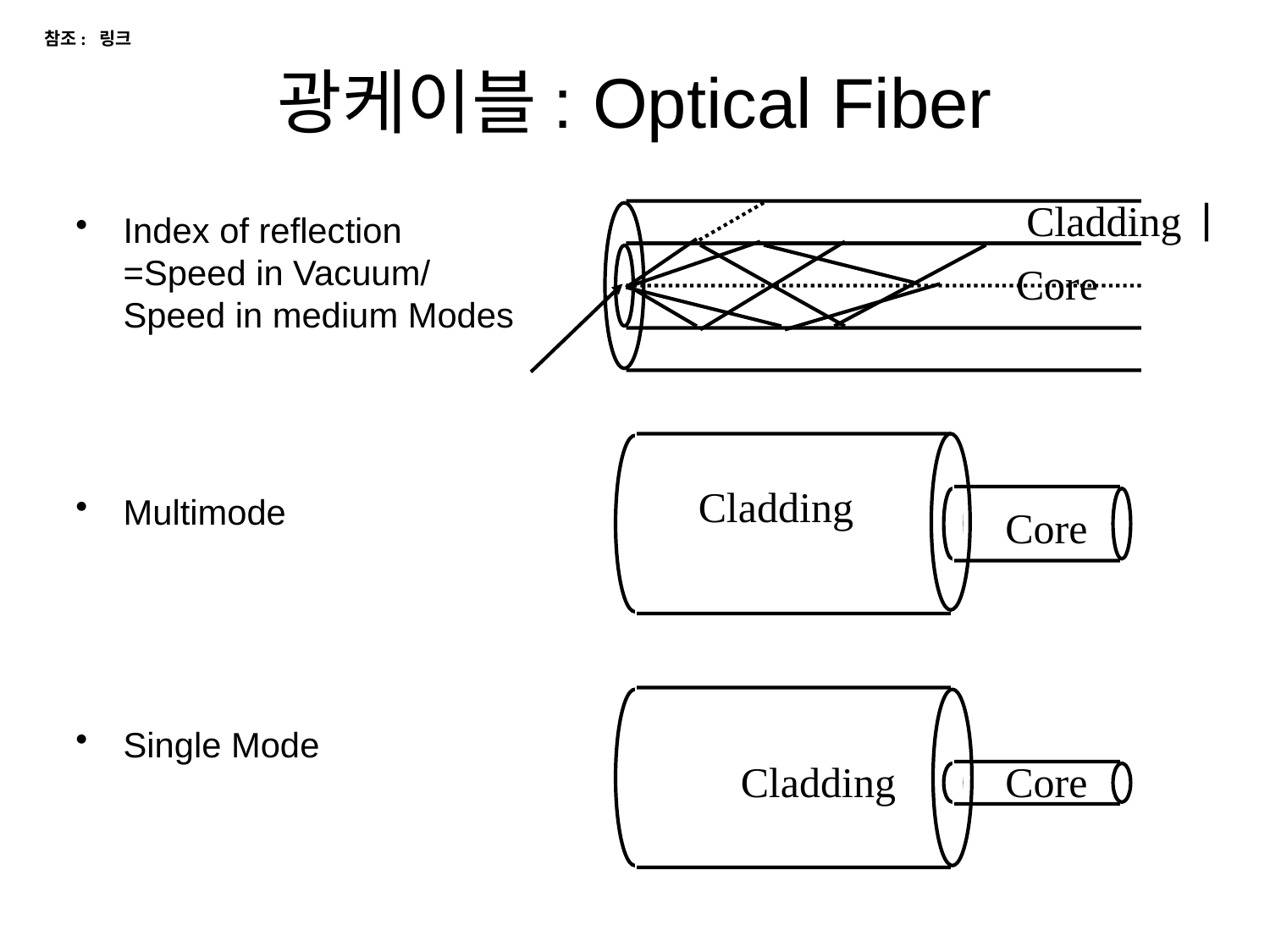

참조:  링크
# 광케이블: Optical Fiber
Cladding

Index of reflection
=Speed in Vacuum/
Speed in medium Modes

Multimode

Single Mode

Core

Cladding

Core

Cladding
Core